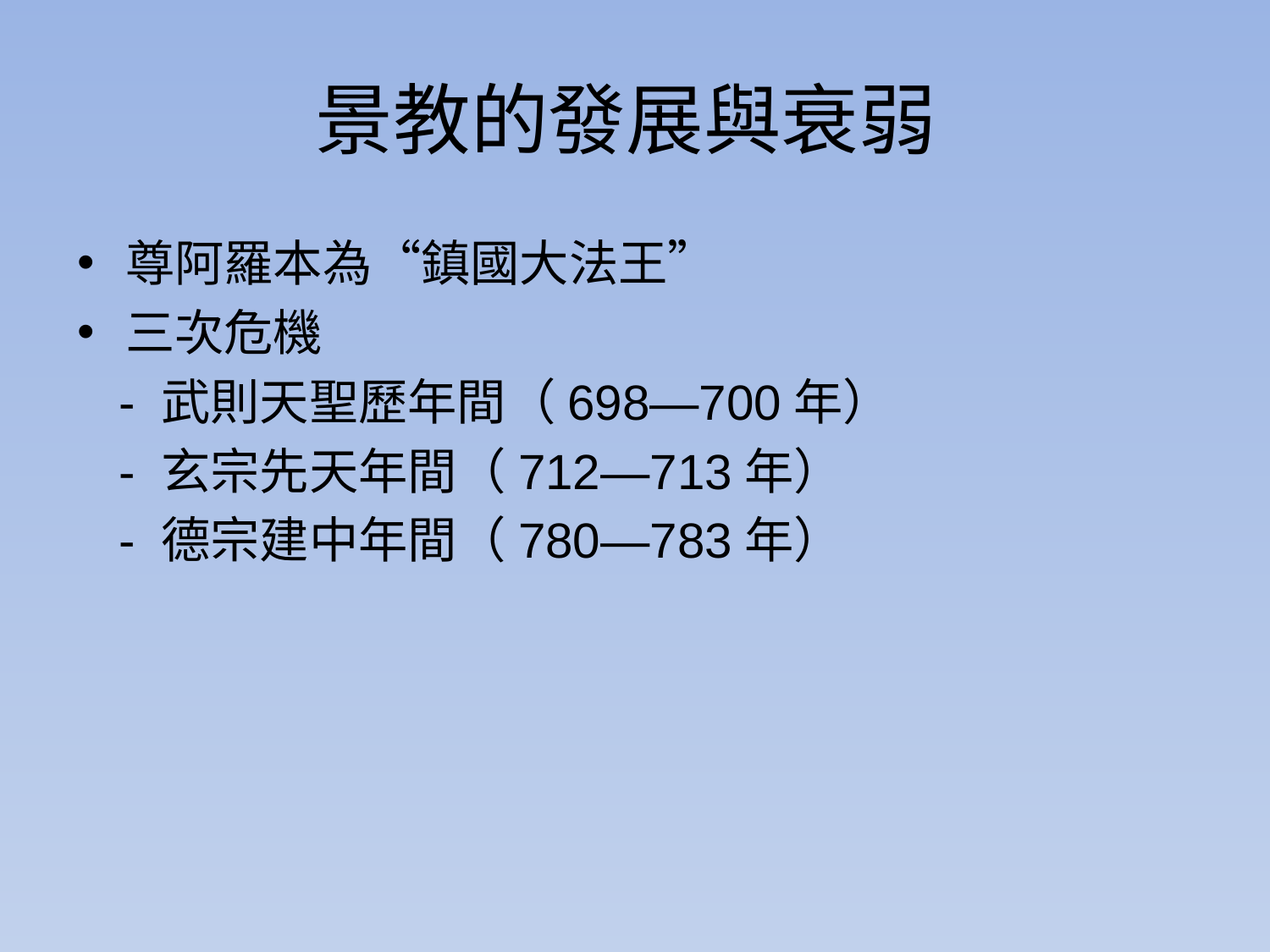

# 景教的發展與衰弱
尊阿羅本為“鎮國大法王”
三次危機
   - 武則天聖歷年間（698—700年）
   - 玄宗先天年間（712—713年）
   - 德宗建中年間（780—783年）